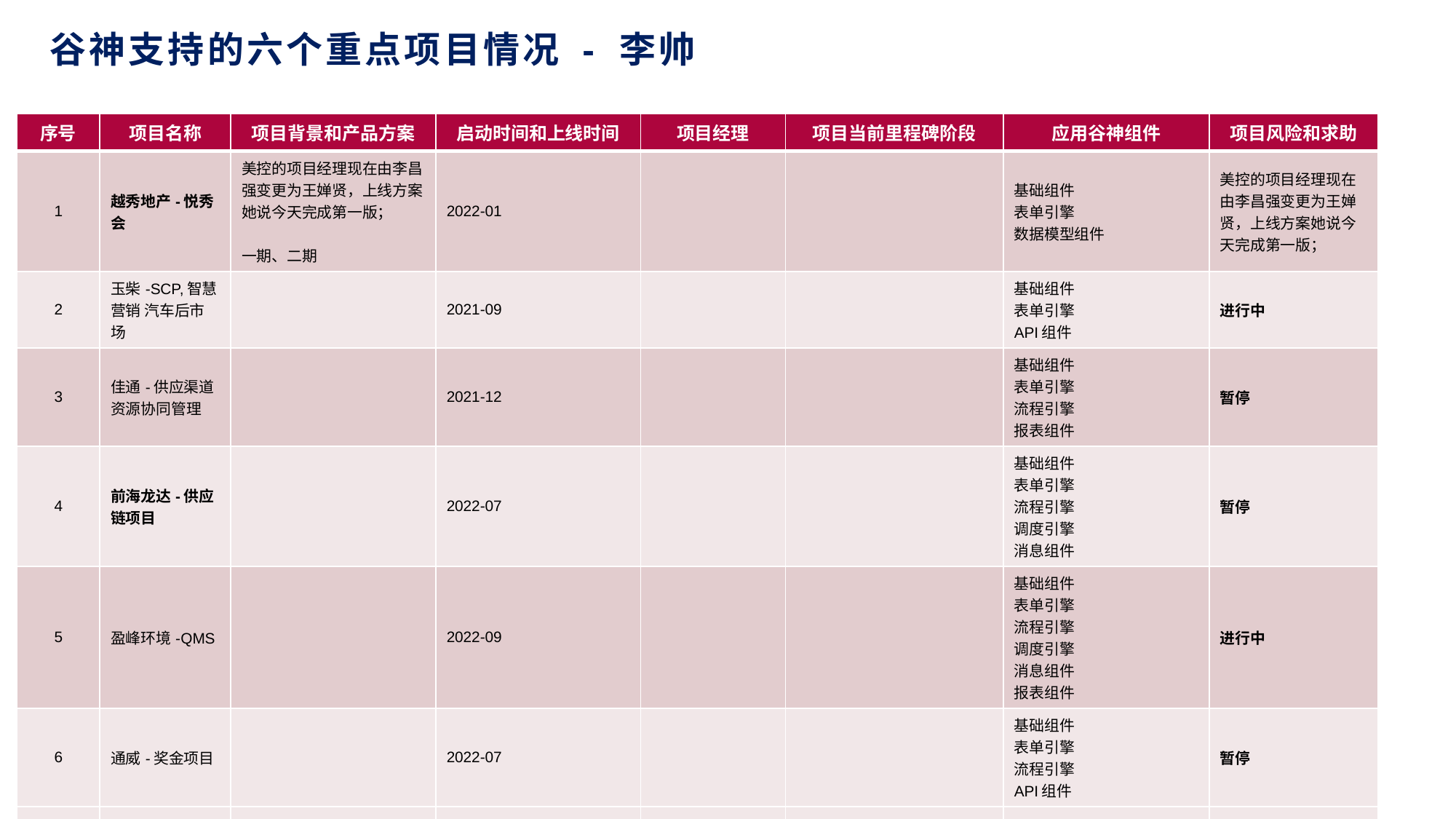

# 谷神支持的六个重点项目情况 - 李帅
| 序号 | 项目名称 | 项目背景和产品方案 | 启动时间和上线时间 | 项目经理 | 项目当前里程碑阶段 | 应用谷神组件 | 项目风险和求助 |
| --- | --- | --- | --- | --- | --- | --- | --- |
| 1 | 越秀地产-悦秀会 | 美控的项目经理现在由李昌强变更为王婵贤，上线方案她说今天完成第一版； 一期、二期 | 2022-01 |  |  | 基础组件 表单引擎 数据模型组件 | 美控的项目经理现在由李昌强变更为王婵贤，上线方案她说今天完成第一版； |
| 2 | 玉柴-SCP,智慧营销 汽车后市场 |  | 2021-09 |  |  | 基础组件 表单引擎 API组件 | 进行中 |
| 3 | 佳通-供应渠道资源协同管理 |  | 2021-12 |  |  | 基础组件 表单引擎 流程引擎 报表组件 | 暂停 |
| 4 | 前海龙达-供应链项目 |  | 2022-07 |  |  | 基础组件 表单引擎 流程引擎 调度引擎 消息组件 | 暂停 |
| 5 | 盈峰环境-QMS |  | 2022-09 |  |  | 基础组件 表单引擎 流程引擎 调度引擎 消息组件 报表组件 | 进行中 |
| 6 | 通威-奖金项目 |  | 2022-07 |  |  | 基础组件 表单引擎 流程引擎 API组件 | 暂停 |
| 7 | 济钢 |  |  |  |  |  |  |